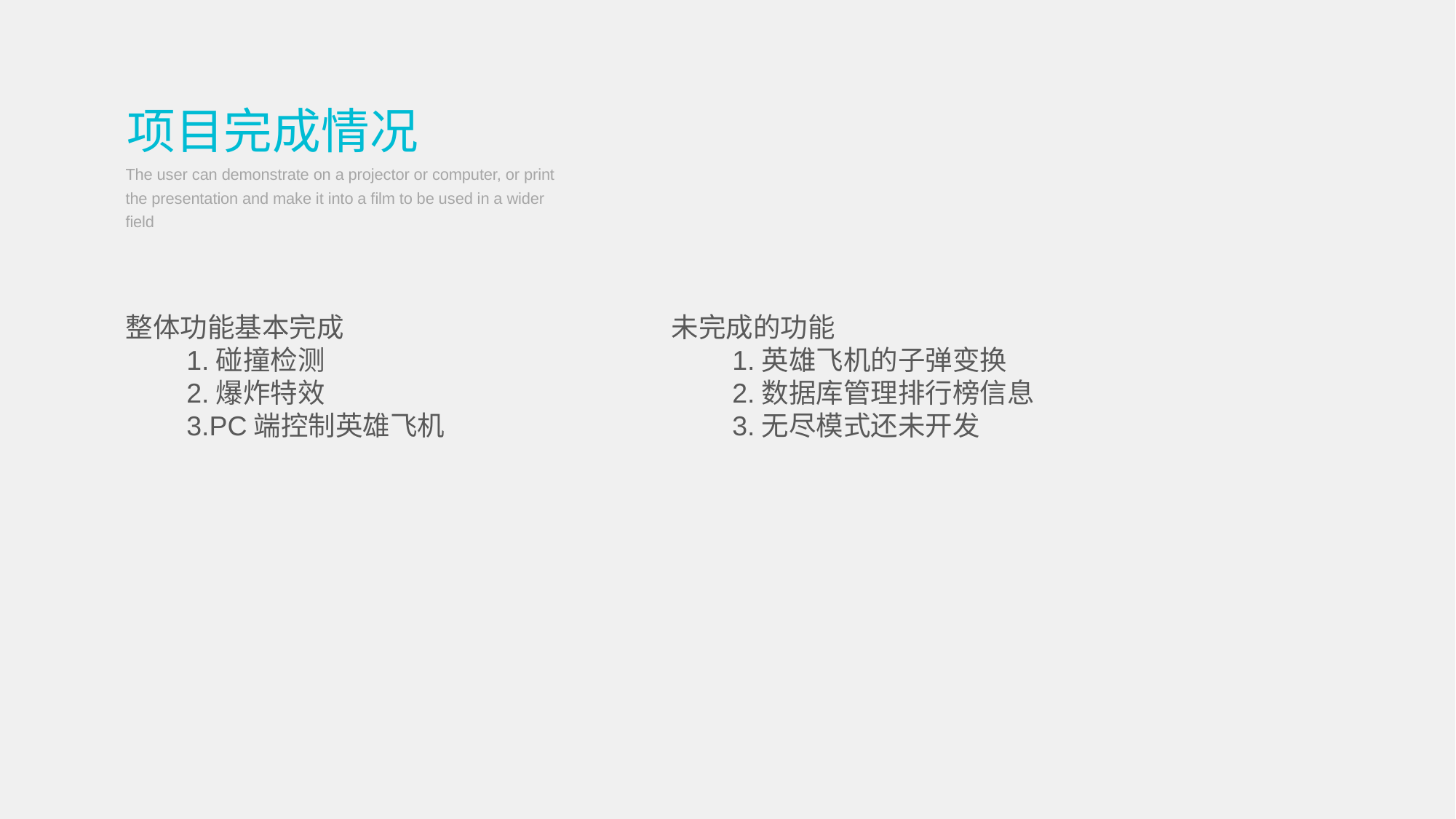

项目完成情况
The user can demonstrate on a projector or computer, or print the presentation and make it into a film to be used in a wider field
整体功能基本完成
        1.碰撞检测
        2.爆炸特效
        3.PC端控制英雄飞机
未完成的功能
        1.英雄飞机的子弹变换
        2.数据库管理排行榜信息
        3.无尽模式还未开发